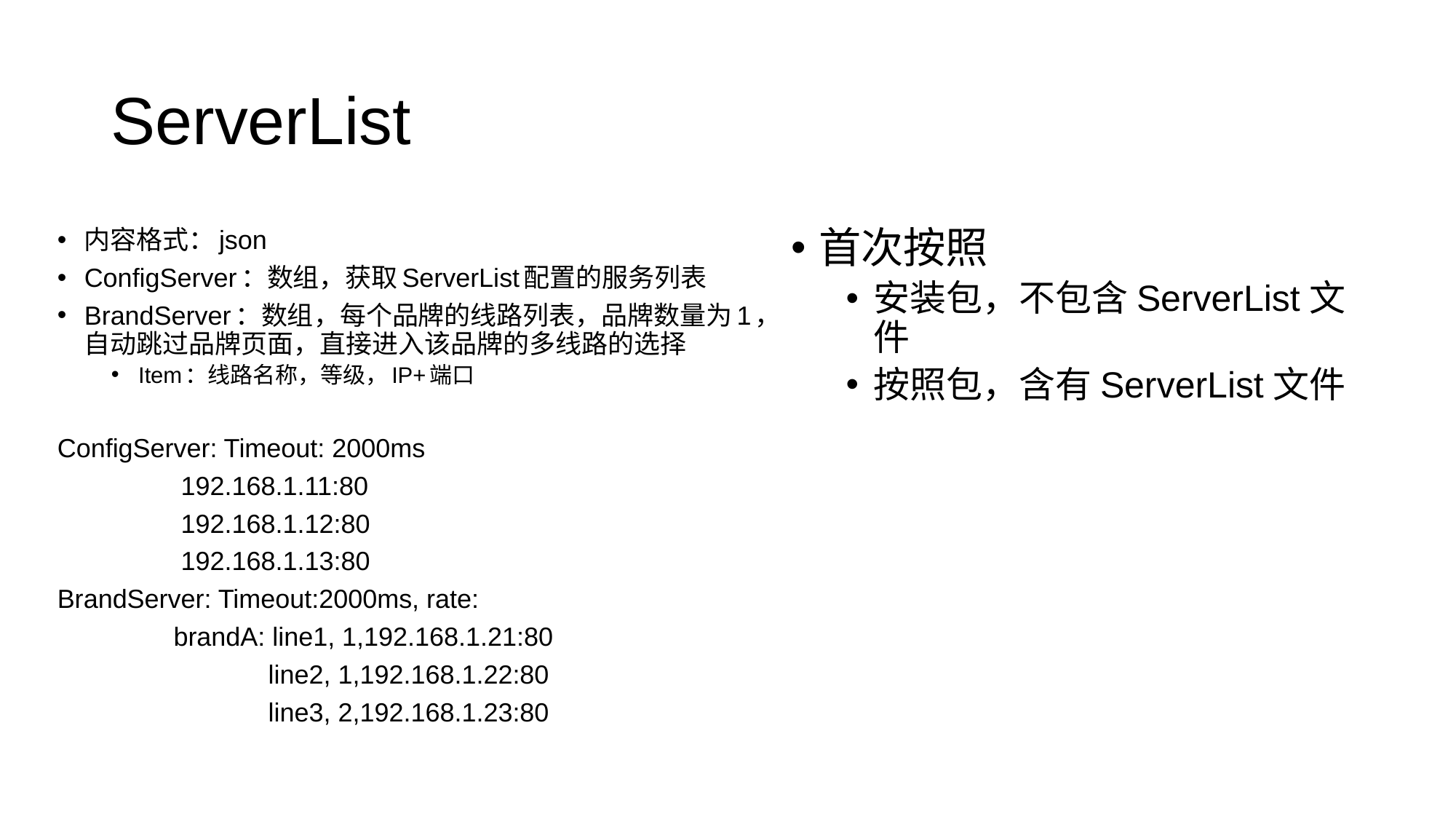

# ServerList
内容格式：json
ConfigServer：数组，获取ServerList配置的服务列表
BrandServer：数组，每个品牌的线路列表，品牌数量为1，自动跳过品牌页面，直接进入该品牌的多线路的选择
Item：线路名称，等级，IP+端口

ConfigServer: Timeout: 2000ms
                 192.168.1.11:80
                 192.168.1.12:80
                 192.168.1.13:80
BrandServer: Timeout:2000ms, rate:
                brandA: line1, 1,192.168.1.21:80
                             line2, 1,192.168.1.22:80
                             line3, 2,192.168.1.23:80
首次按照
安装包，不包含ServerList文件
按照包，含有ServerList文件